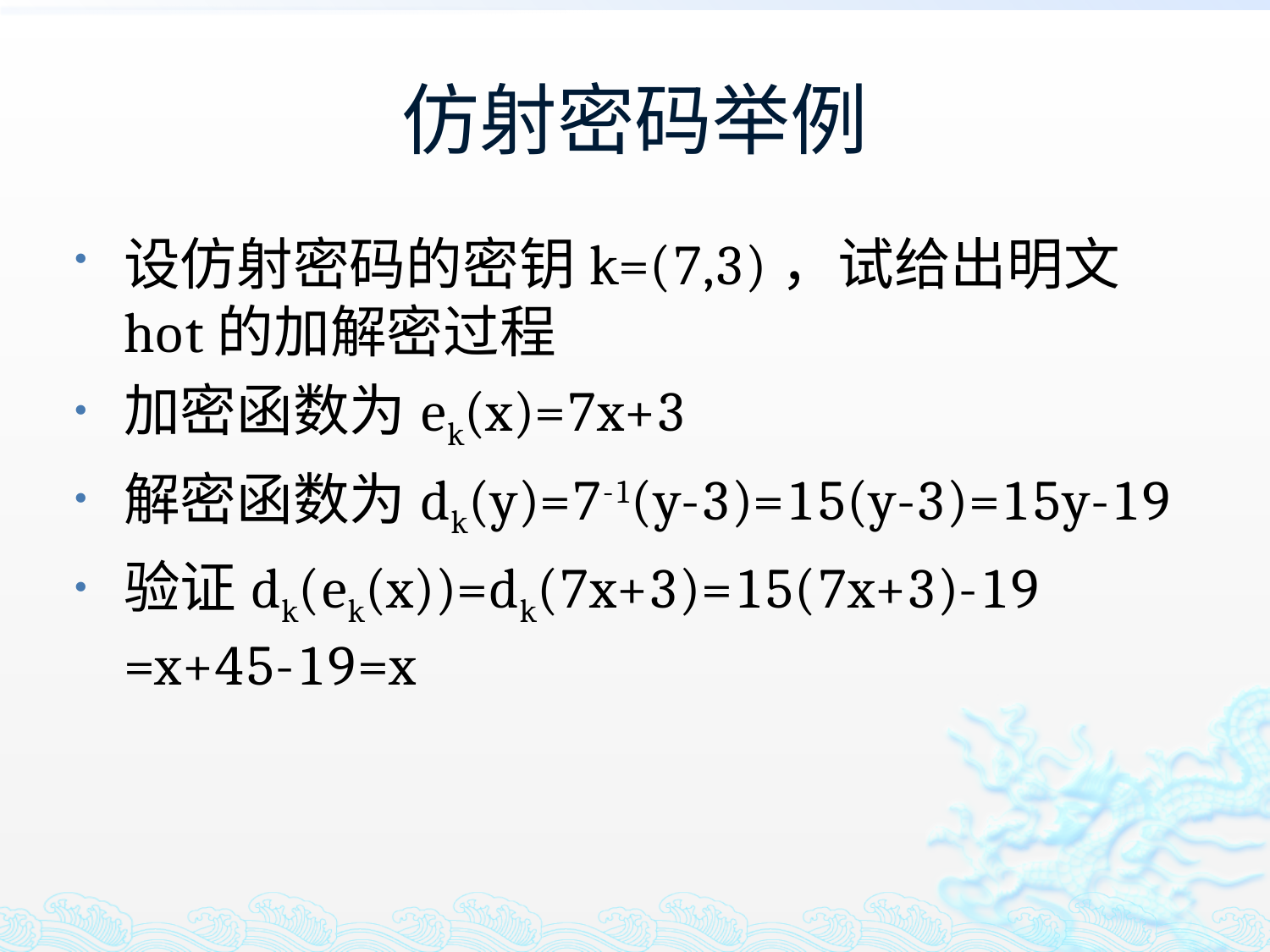

# 仿射密码举例
设仿射密码的密钥k=(7,3)，试给出明文hot的加解密过程
加密函数为ek(x)=7x+3
解密函数为dk(y)=7-1(y-3)=15(y-3)=15y-19
验证dk(ek(x))=dk(7x+3)=15(7x+3)-19
=x+45-19=x